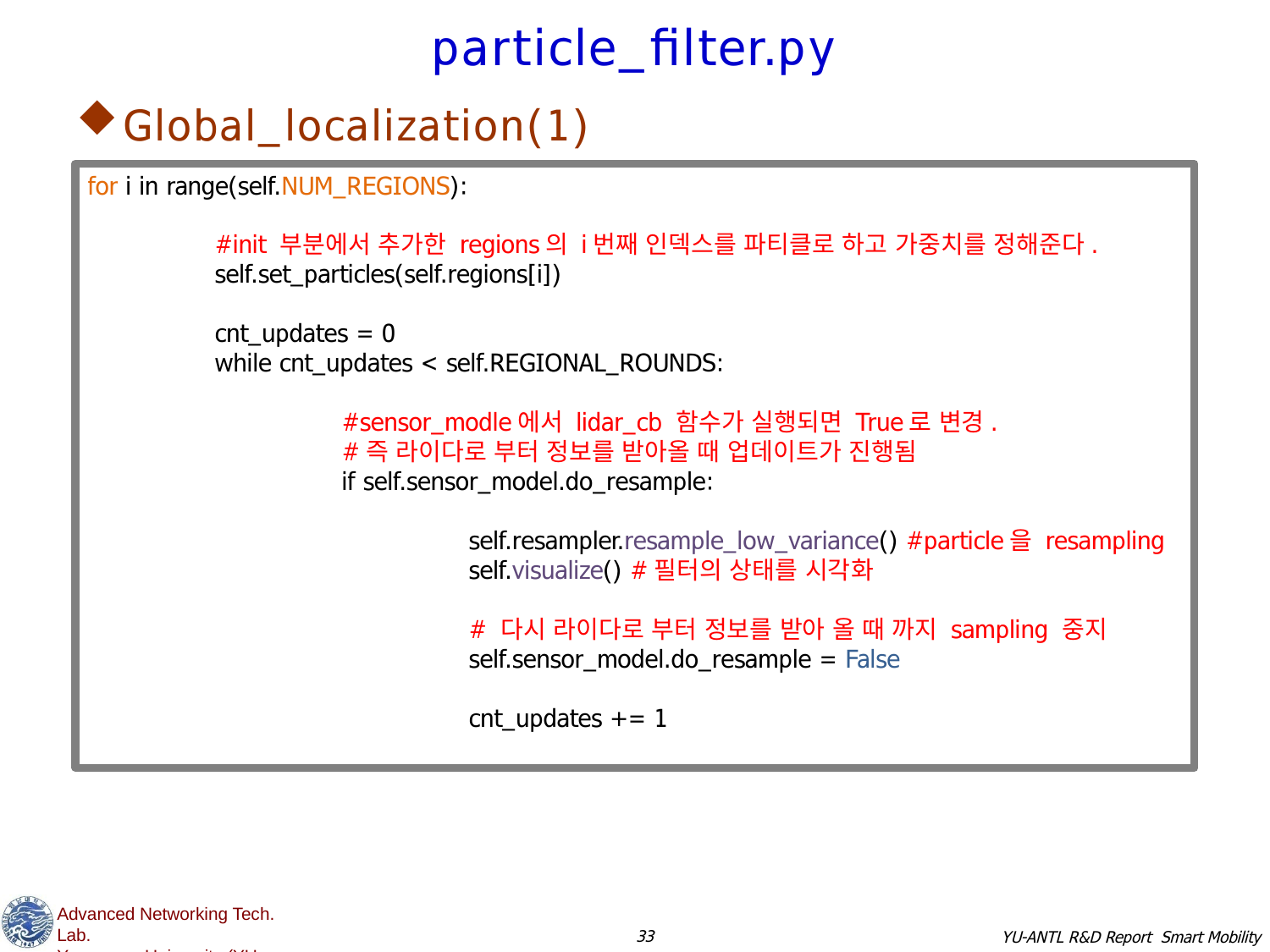

# particle_filter.py
Global_localization(1)
for i in range(self.NUM_REGIONS):

	#init 부분에서 추가한 regions의 i번째 인덱스를 파티클로 하고 가중치를 정해준다.
	self.set_particles(self.regions[i])

	cnt_updates = 0
	while cnt_updates < self.REGIONAL_ROUNDS:

		#sensor_modle에서 lidar_cb 함수가 실행되면 True로 변경.
		#즉 라이다로 부터 정보를 받아올 때 업데이트가 진행됨
		if self.sensor_model.do_resample:

			self.resampler.resample_low_variance() #particle을 resampling
			self.visualize() #필터의 상태를 시각화

			# 다시 라이다로 부터 정보를 받아 올 때 까지 sampling 중지
			self.sensor_model.do_resample = False

			cnt_updates += 1